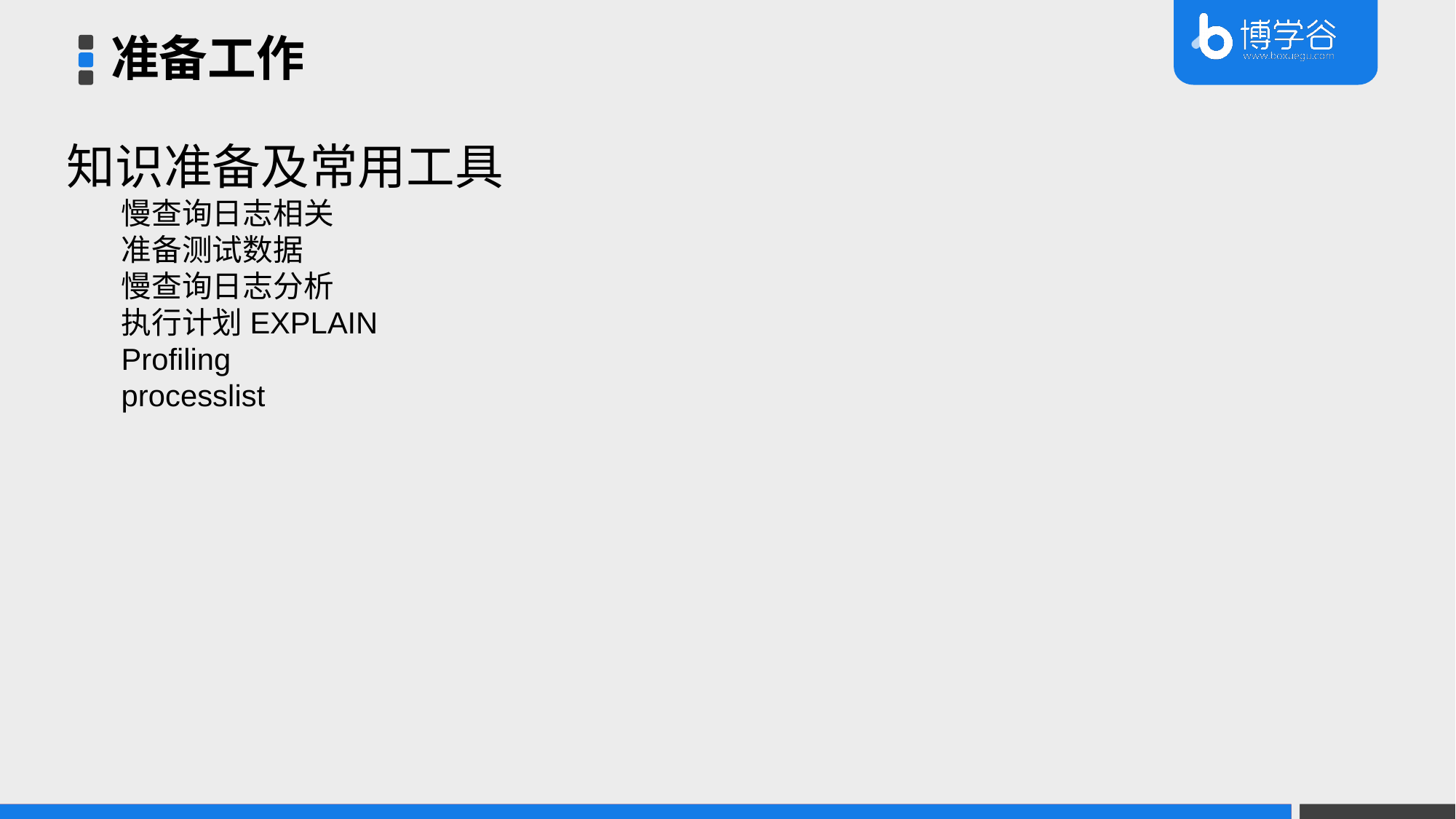

准备工作
知识准备及常用工具
慢查询日志相关
准备测试数据
慢查询日志分析
执行计划EXPLAIN
Profiling
processlist